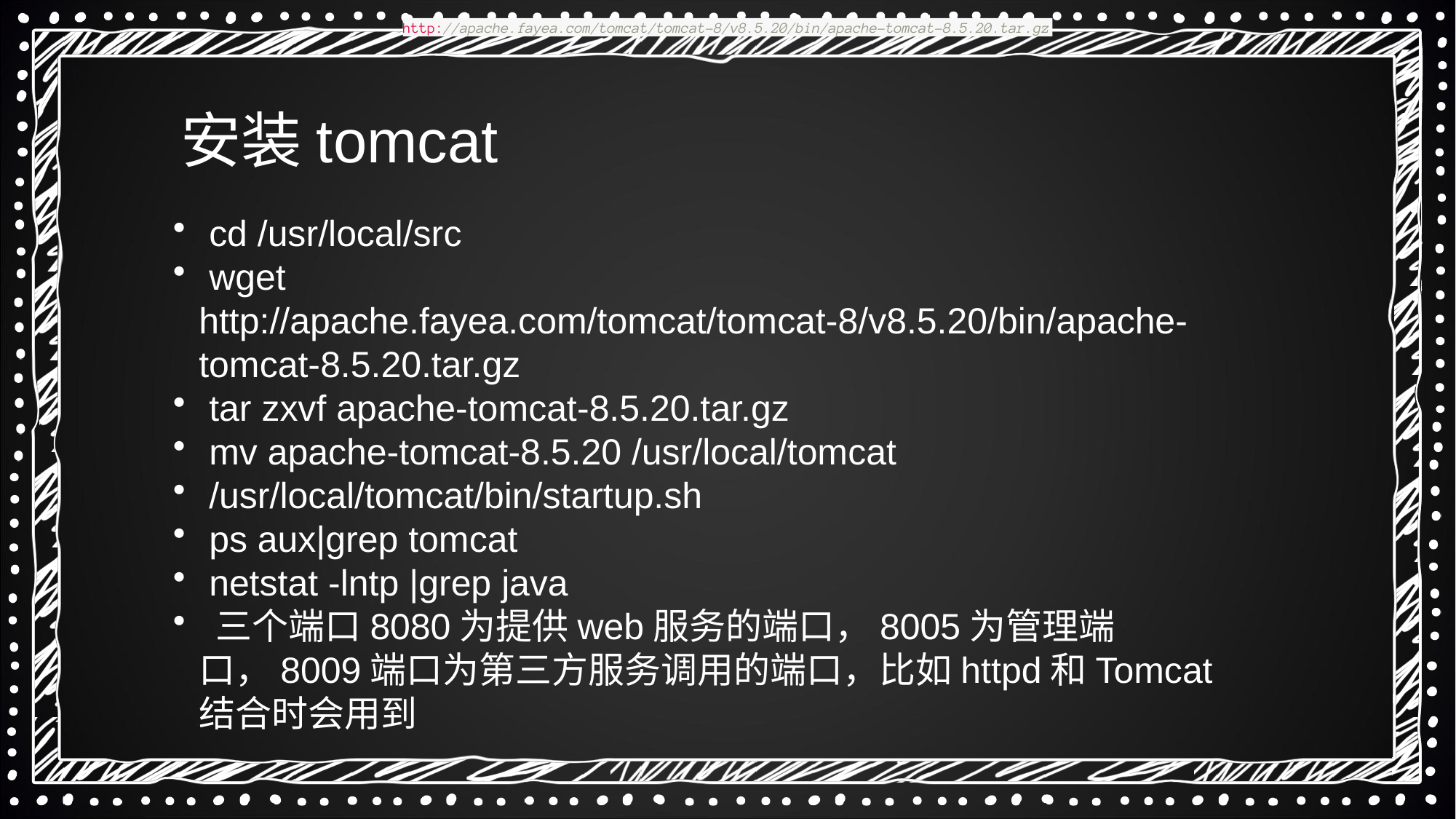

http://apache.fayea.com/tomcat/tomcat-8/v8.5.20/bin/apache-tomcat-8.5.20.tar.gz
安装tomcat
 cd /usr/local/src
 wget http://apache.fayea.com/tomcat/tomcat-8/v8.5.20/bin/apache-tomcat-8.5.20.tar.gz
 tar zxvf apache-tomcat-8.5.20.tar.gz
 mv apache-tomcat-8.5.20 /usr/local/tomcat
 /usr/local/tomcat/bin/startup.sh
 ps aux|grep tomcat
 netstat -lntp |grep java
 三个端口8080为提供web服务的端口，8005为管理端口，8009端口为第三方服务调用的端口，比如httpd和Tomcat结合时会用到